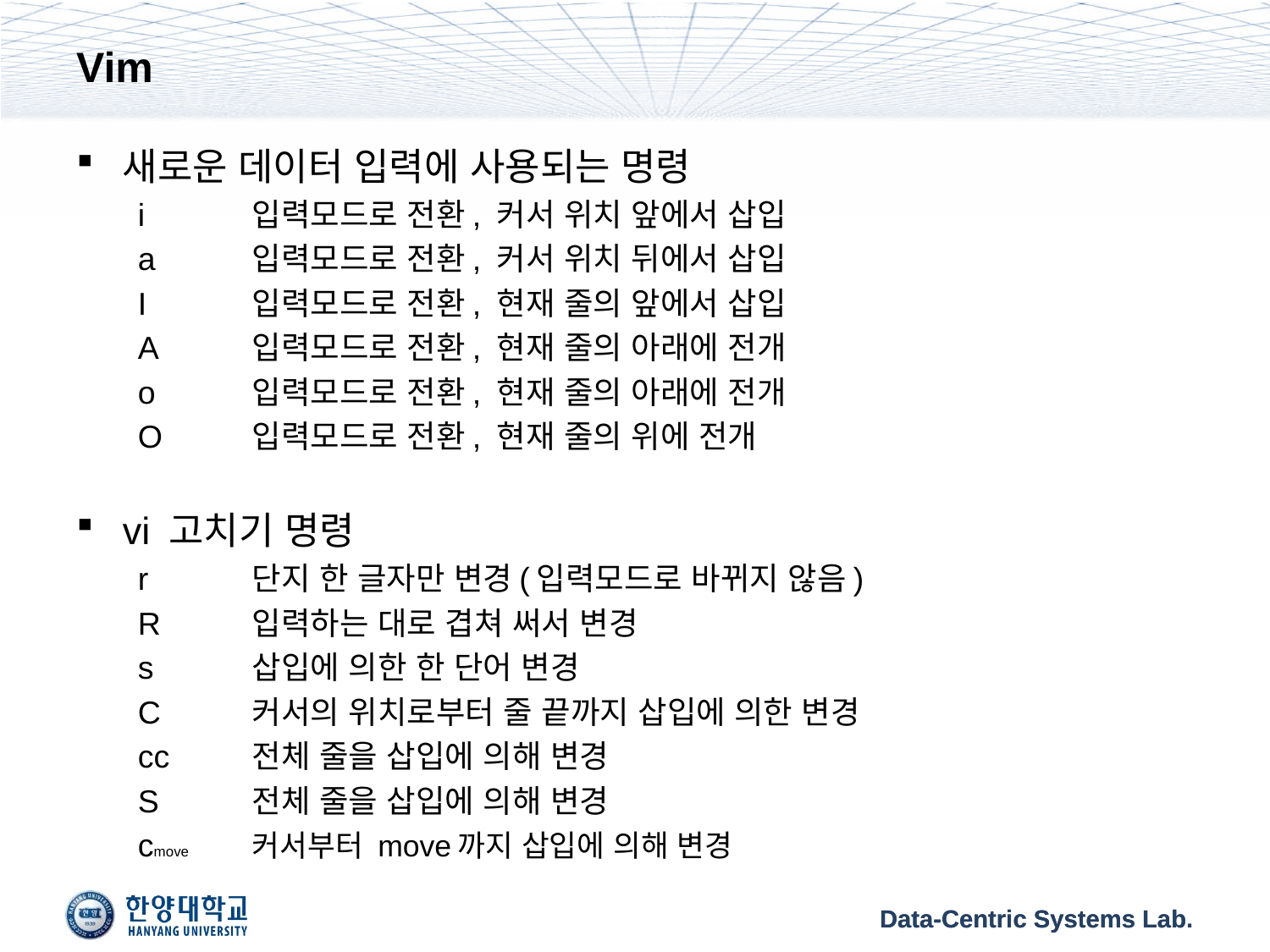

# Vim
새로운 데이터 입력에 사용되는 명령
i	입력모드로 전환, 커서 위치 앞에서 삽입
a	입력모드로 전환, 커서 위치 뒤에서 삽입
I	입력모드로 전환, 현재 줄의 앞에서 삽입
A	입력모드로 전환, 현재 줄의 아래에 전개
o	입력모드로 전환, 현재 줄의 아래에 전개
O	입력모드로 전환, 현재 줄의 위에 전개

vi 고치기 명령
r	단지 한 글자만 변경(입력모드로 바뀌지 않음)
R	입력하는 대로 겹쳐 써서 변경
s	삽입에 의한 한 단어 변경
C	커서의 위치로부터 줄 끝까지 삽입에 의한 변경
cc	전체 줄을 삽입에 의해 변경
S	전체 줄을 삽입에 의해 변경
cmove	커서부터 move까지 삽입에 의해 변경